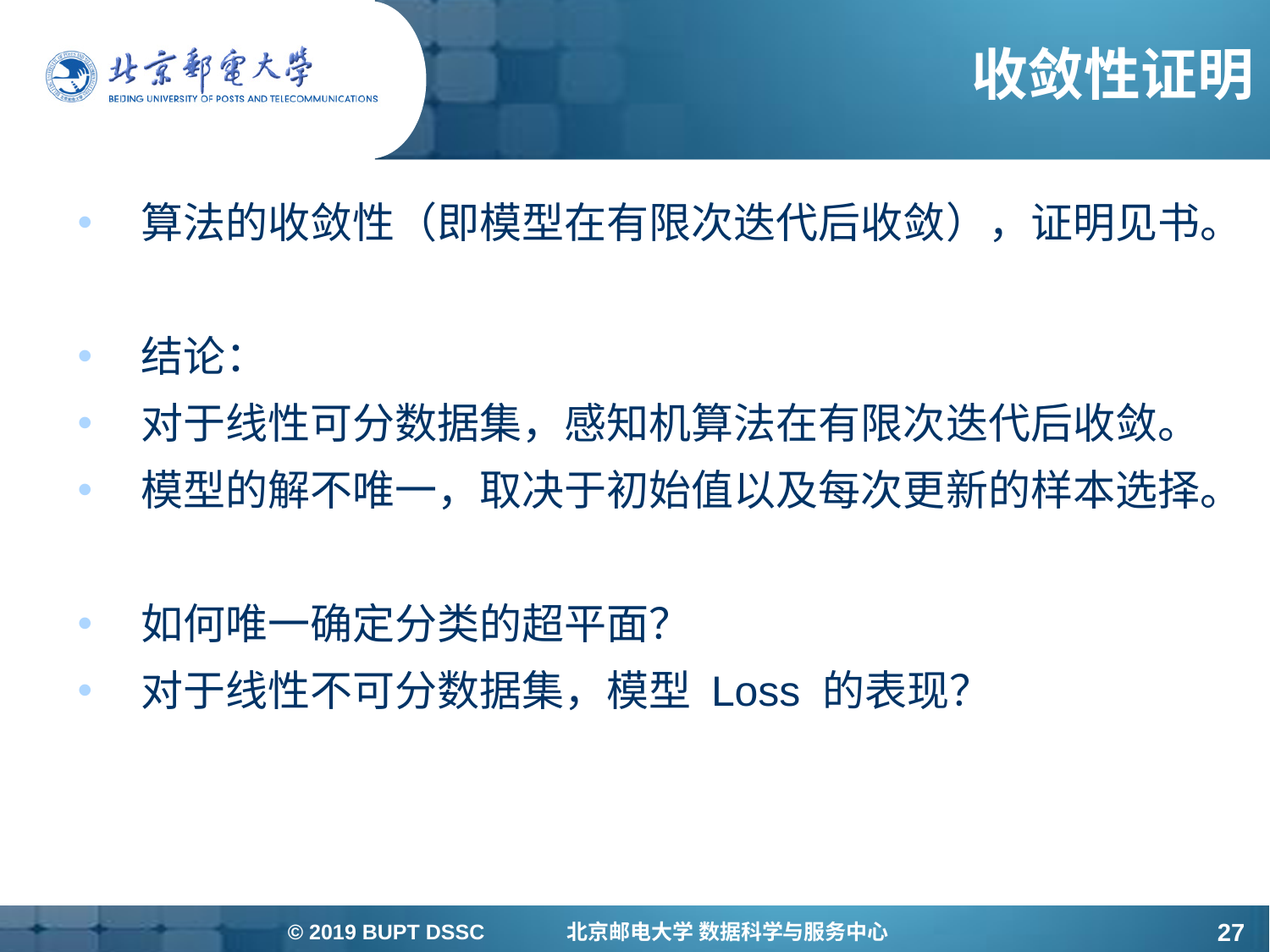

# 收敛性证明
算法的收敛性（即模型在有限次迭代后收敛），证明见书。

结论：
对于线性可分数据集，感知机算法在有限次迭代后收敛。
模型的解不唯一，取决于初始值以及每次更新的样本选择。

如何唯一确定分类的超平面？
对于线性不可分数据集，模型 Loss 的表现？

© 2019 BUPT DSSC             北京邮电大学 数据科学与服务中心